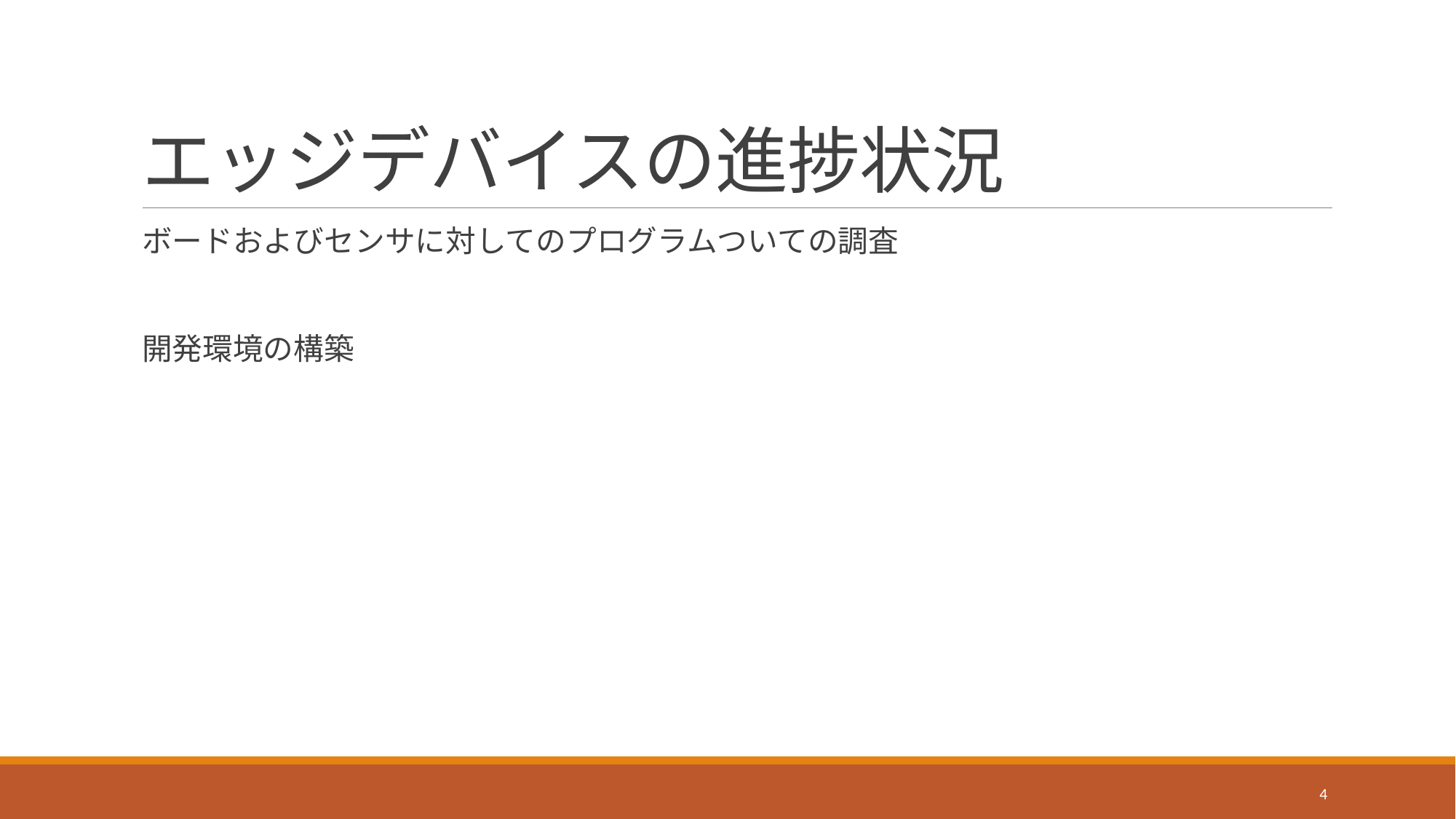

# エッジデバイスの進捗状況
ボードおよびセンサに対してのプログラムついての調査

開発環境の構築
4